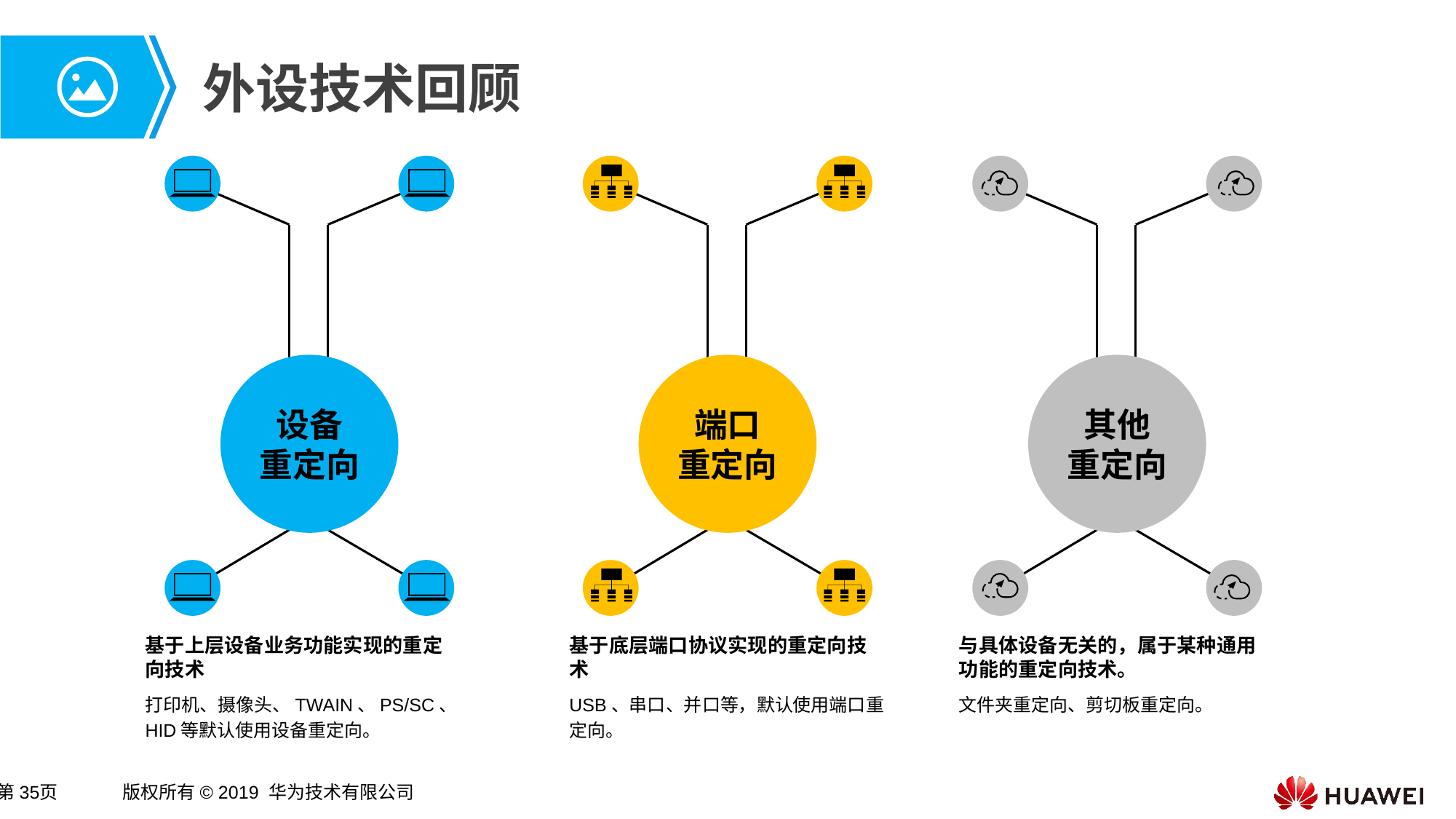

# 外设技术回顾

设备
重定向

端口
重定向

其他
重定向

基于上层设备业务功能实现的重定向技术
打印机、摄像头、TWAIN、PS/SC、HID等默认使用设备重定向。
基于底层端口协议实现的重定向技术
USB、串口、并口等，默认使用端口重定向。
与具体设备无关的，属于某种通用功能的重定向技术。
文件夹重定向、剪切板重定向。